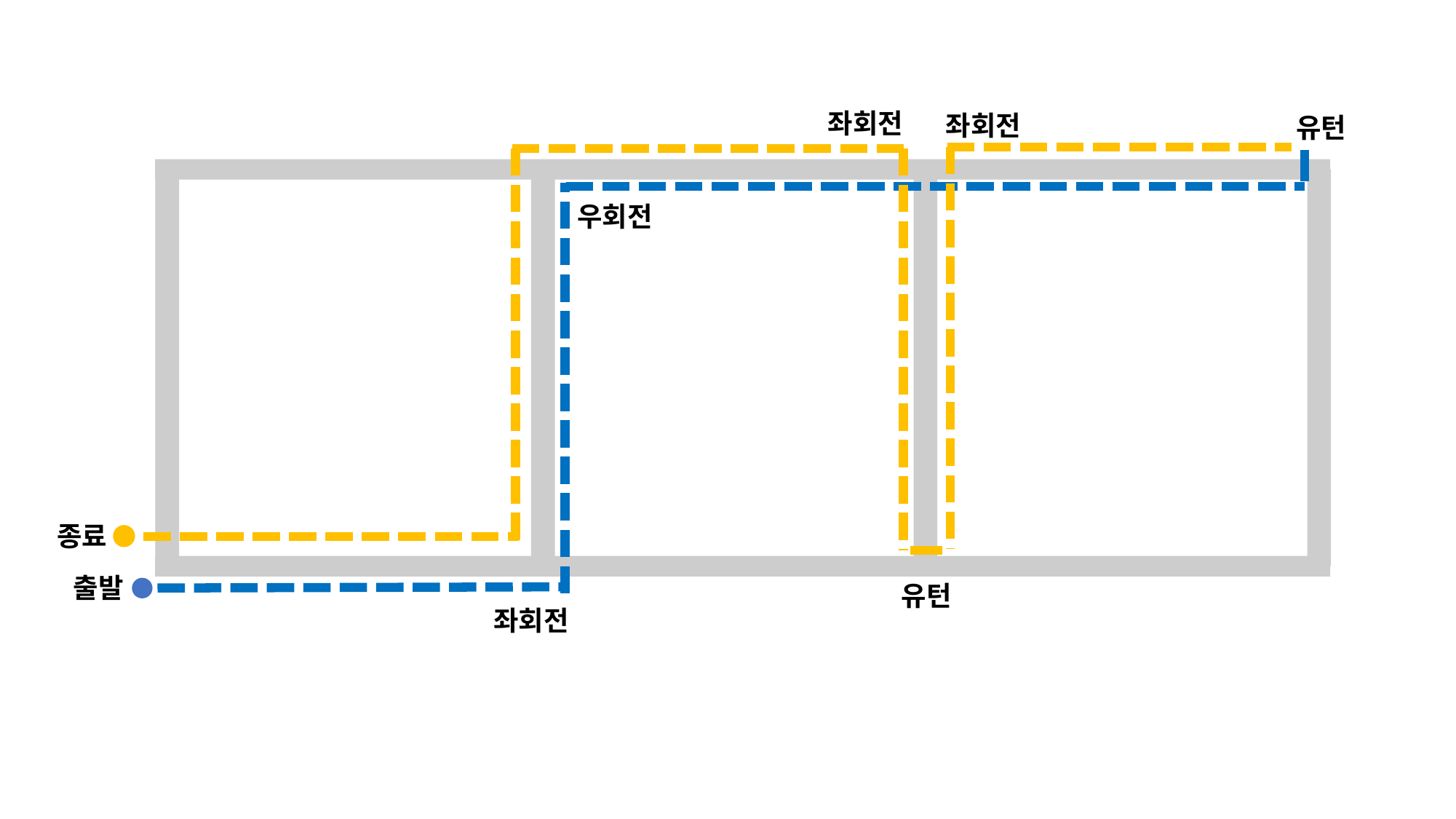

좌회전
좌회전
유턴

우회전

종료

출발
유턴

좌회전